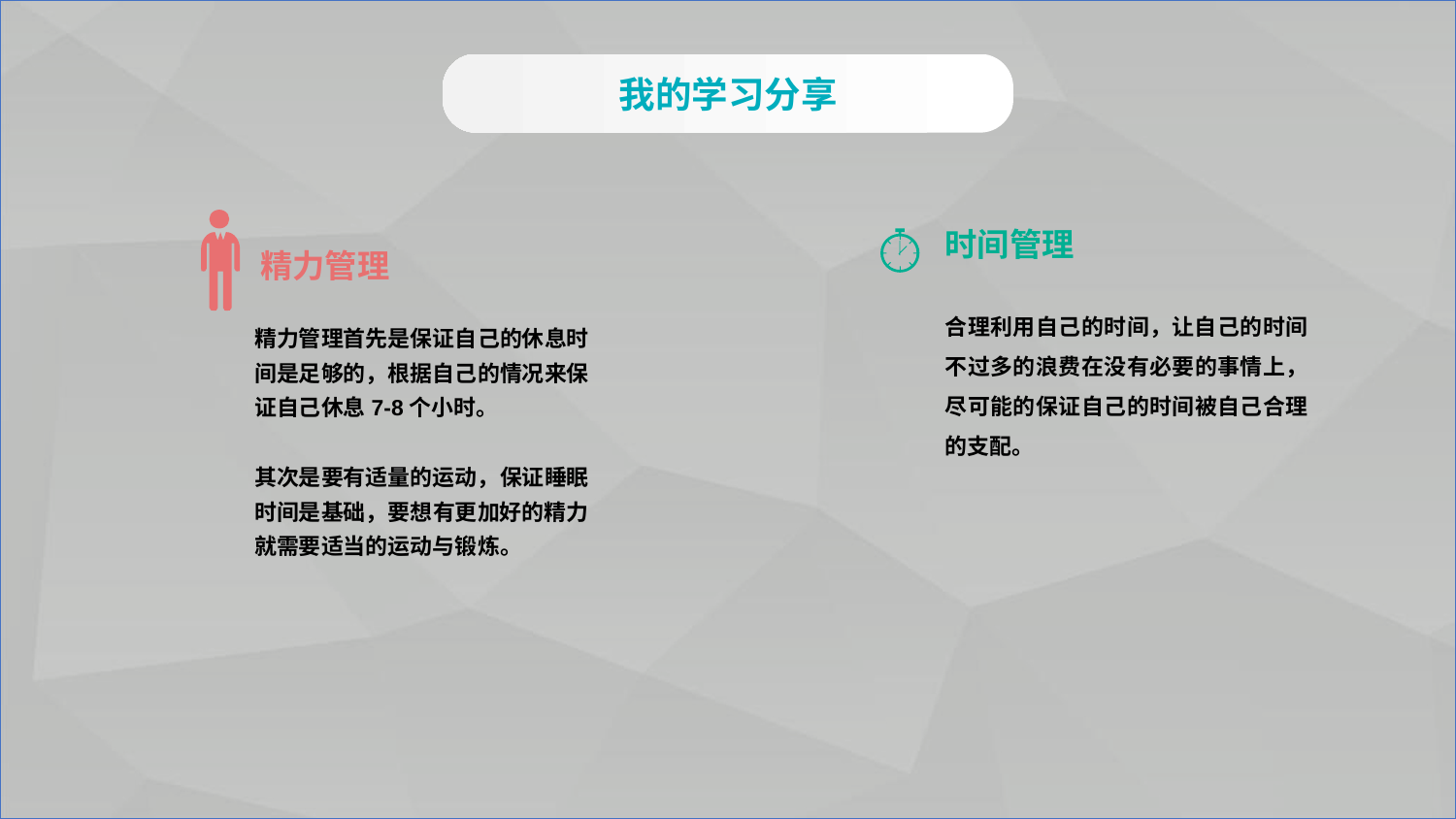

我的学习分享

精力管理
精力管理首先是保证自己的休息时间是足够的，根据自己的情况来保证自己休息7-8个小时。

其次是要有适量的运动，保证睡眠时间是基础，要想有更加好的精力就需要适当的运动与锻炼。
时间管理
合理利用自己的时间，让自己的时间不过多的浪费在没有必要的事情上，尽可能的保证自己的时间被自己合理的支配。